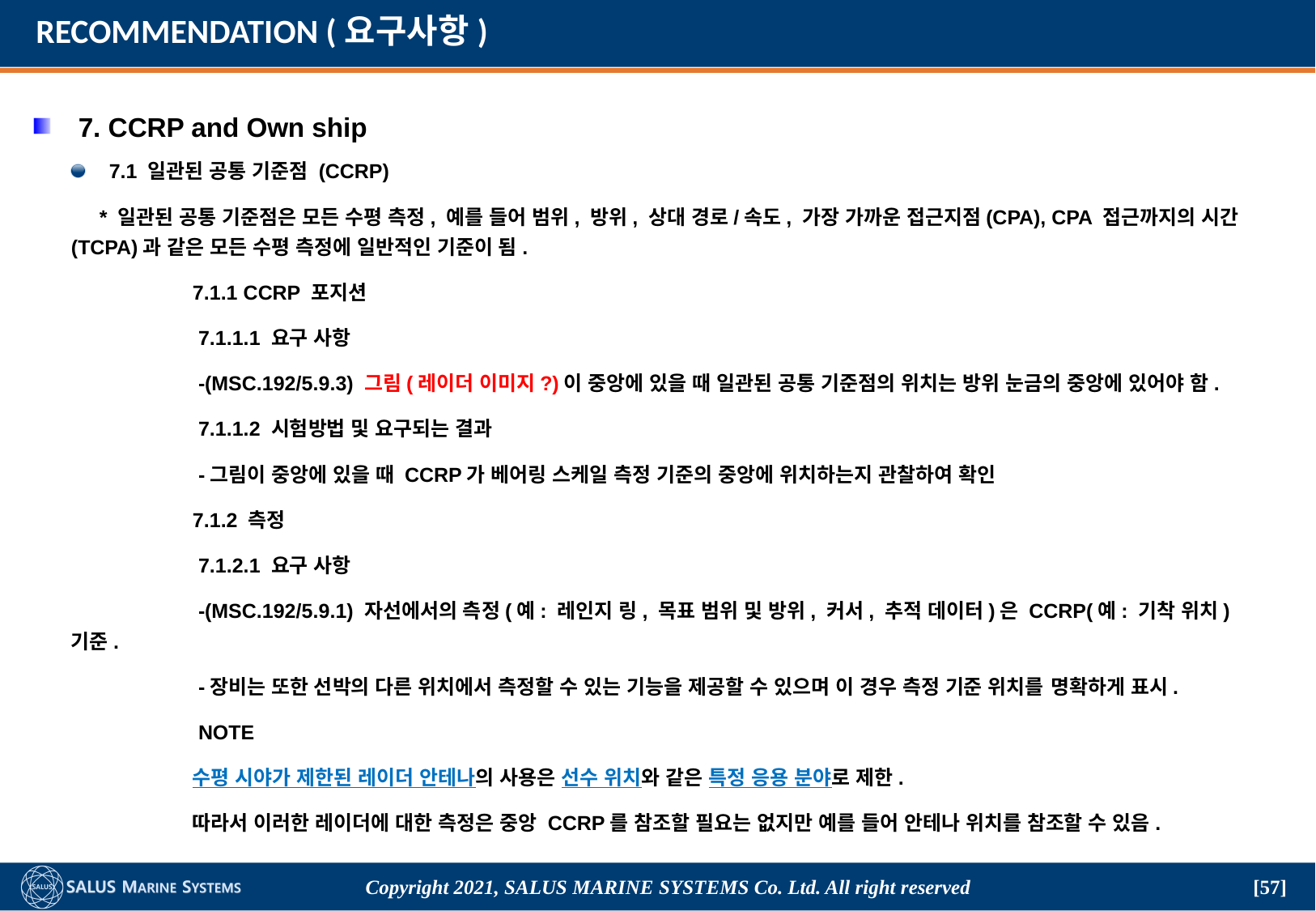

# RECOMMENDATION (요구사항)
7. CCRP and Own ship
7.1 일관된 공통 기준점 (CCRP)
     * 일관된 공통 기준점은 모든 수평 측정, 예를 들어 범위, 방위, 상대 경로/속도, 가장 가까운 접근지점(CPA), CPA 접근까지의 시간(TCPA)과 같은 모든 수평 측정에 일반적인 기준이 됨.
	7.1.1 CCRP 포지션
	 7.1.1.1 요구 사항
	 -(MSC.192/5.9.3) 그림(레이더 이미지?)이 중앙에 있을 때 일관된 공통 기준점의 위치는 방위 눈금의 중앙에 있어야 함.
	 7.1.1.2 시험방법 및 요구되는 결과
	 -그림이 중앙에 있을 때 CCRP가 베어링 스케일 측정 기준의 중앙에 위치하는지 관찰하여 확인
	7.1.2 측정
	 7.1.2.1 요구 사항
	 -(MSC.192/5.9.1) 자선에서의 측정(예: 레인지 링, 목표 범위 및 방위, 커서, 추적 데이터)은 CCRP(예: 기착 위치) 기준.
	 -장비는 또한 선박의 다른 위치에서 측정할 수 있는 기능을 제공할 수 있으며 이 경우 측정 기준 위치를 명확하게 표시.
	 NOTE
	수평 시야가 제한된 레이더 안테나의 사용은 선수 위치와 같은 특정 응용 분야로 제한.
	따라서 이러한 레이더에 대한 측정은 중앙 CCRP를 참조할 필요는 없지만 예를 들어 안테나 위치를 참조할 수 있음.
Copyright 2021, SALUS Marine Systems Co. Ltd. All right reserved
[57]